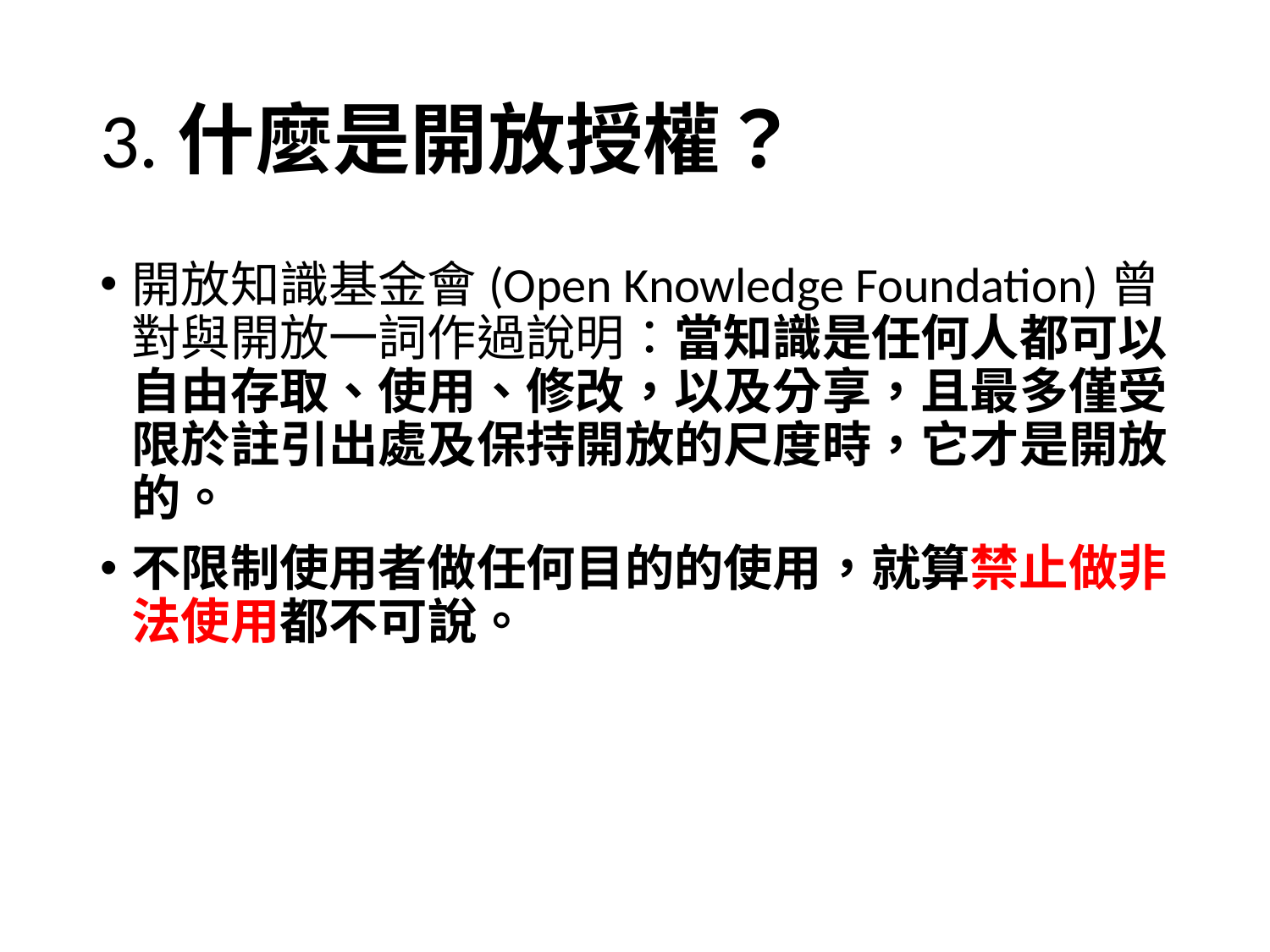

# 3.什麼是開放授權？
開放知識基金會(Open Knowledge Foundation)曾對與開放一詞作過說明：當知識是任何人都可以自由存取、使用、修改，以及分享，且最多僅受限於註引出處及保持開放的尺度時，它才是開放的。
不限制使用者做任何目的的使用，就算禁止做非法使用都不可說。